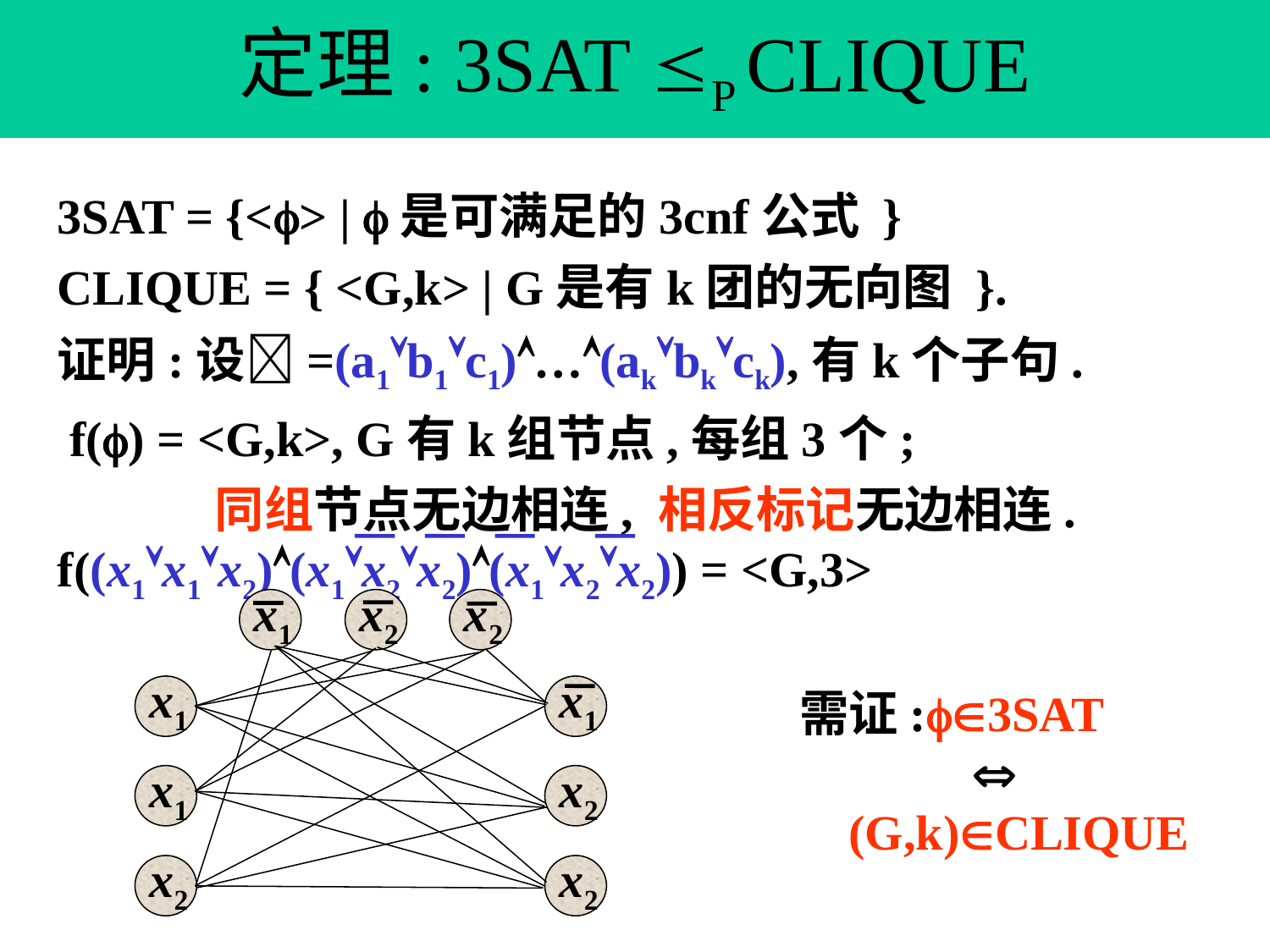

# 定理: 3SAT ≤P CLIQUE
3SAT = {<φ> | φ是可满足的3cnf公式 }
CLIQUE = { <G,k> | G是有k团的无向图 }.
证明:设φ=(a1∨b1∨c1)∧…∧(ak∨bk∨ck),有k个子句.
 f(φ) = <G,k>, G有k组节点,每组3个;
             同组节点无边相连, 相反标记无边相连.
f((x1∨x1∨x2)∧(x1∨x2∨x2)∧(x1∨x2∨x2)) = <G,3>

x1
x2
x2

x1
x1

x1
x2

x2
x2

需证:φ∈3SAT
              ⇔
    (G,k)∈CLIQUE